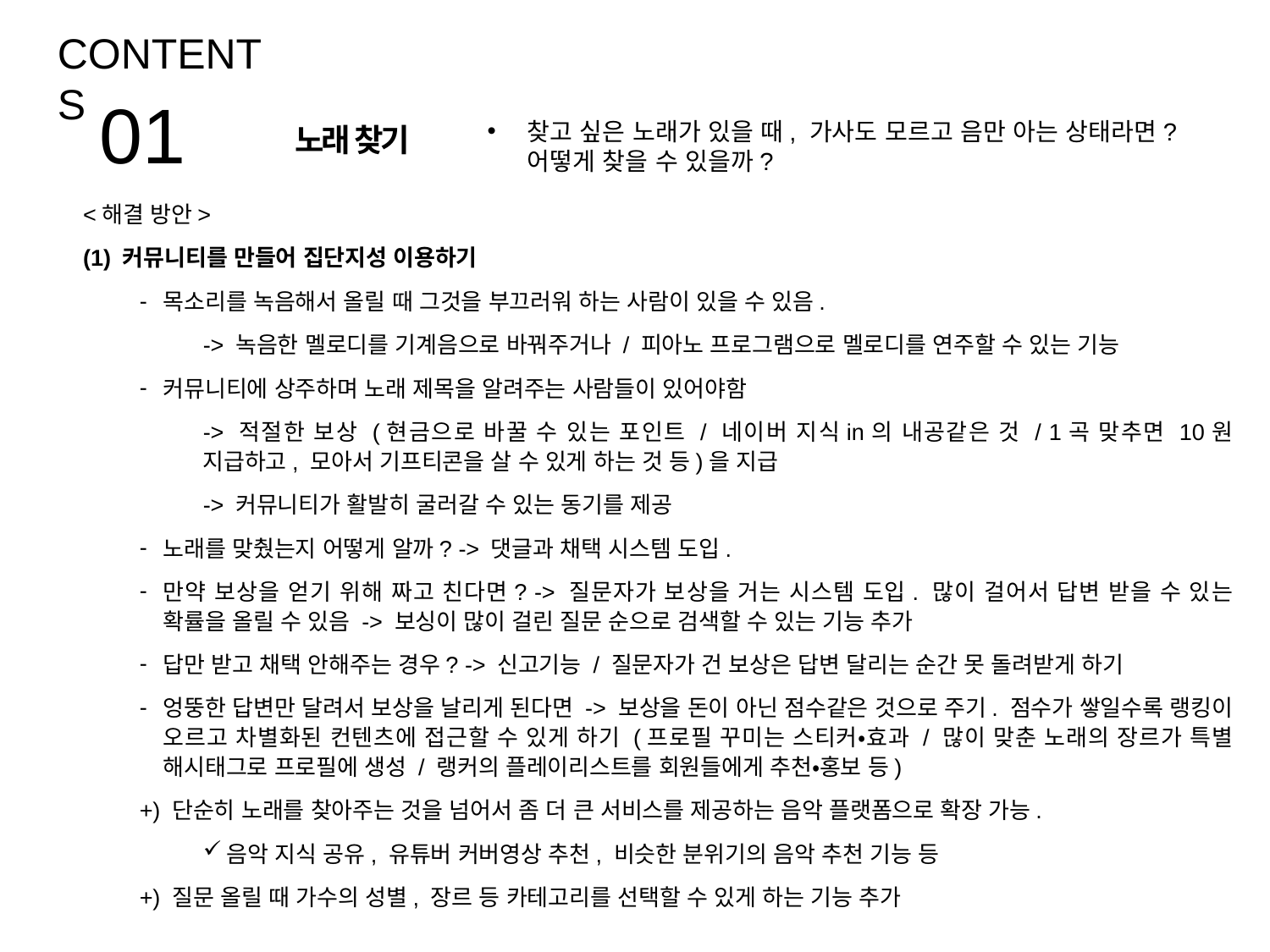

CONTENTS
01
찾고 싶은 노래가 있을 때, 가사도 모르고 음만 아는 상태라면? 어떻게 찾을 수 있을까?
노래 찾기
<해결 방안>
(1) 커뮤니티를 만들어 집단지성 이용하기
목소리를 녹음해서 올릴 때 그것을 부끄러워 하는 사람이 있을 수 있음.
-> 녹음한 멜로디를 기계음으로 바꿔주거나 / 피아노 프로그램으로 멜로디를 연주할 수 있는 기능
커뮤니티에 상주하며 노래 제목을 알려주는 사람들이 있어야함
-> 적절한 보상 (현금으로 바꿀 수 있는 포인트 / 네이버 지식in의 내공같은 것 / 1곡 맞추면 10원 지급하고, 모아서 기프티콘을 살 수 있게 하는 것 등)을 지급
-> 커뮤니티가 활발히 굴러갈 수 있는 동기를 제공
노래를 맞췄는지 어떻게 알까? -> 댓글과 채택 시스템 도입.
만약 보상을 얻기 위해 짜고 친다면? -> 질문자가 보상을 거는 시스템 도입. 많이 걸어서 답변 받을 수 있는 확률을 올릴 수 있음 -> 보싱이 많이 걸린 질문 순으로 검색할 수 있는 기능 추가
답만 받고 채택 안해주는 경우? -> 신고기능 / 질문자가 건 보상은 답변 달리는 순간 못 돌려받게 하기
엉뚱한 답변만 달려서 보상을 날리게 된다면 -> 보상을 돈이 아닌 점수같은 것으로 주기. 점수가 쌓일수록 랭킹이 오르고 차별화된 컨텐츠에 접근할 수 있게 하기 (프로필 꾸미는 스티커•효과 / 많이 맞춘 노래의 장르가 특별 해시태그로 프로필에 생성 / 랭커의 플레이리스트를 회원들에게 추천•홍보 등)
	+) 단순히 노래를 찾아주는 것을 넘어서 좀 더 큰 서비스를 제공하는 음악 플랫폼으로 확장 가능.
음악 지식 공유, 유튜버 커버영상 추천, 비슷한 분위기의 음악 추천 기능 등
	+) 질문 올릴 때 가수의 성별, 장르 등 카테고리를 선택할 수 있게 하는 기능 추가

인천대학교 컴퓨터공학부
Capstone design(1)